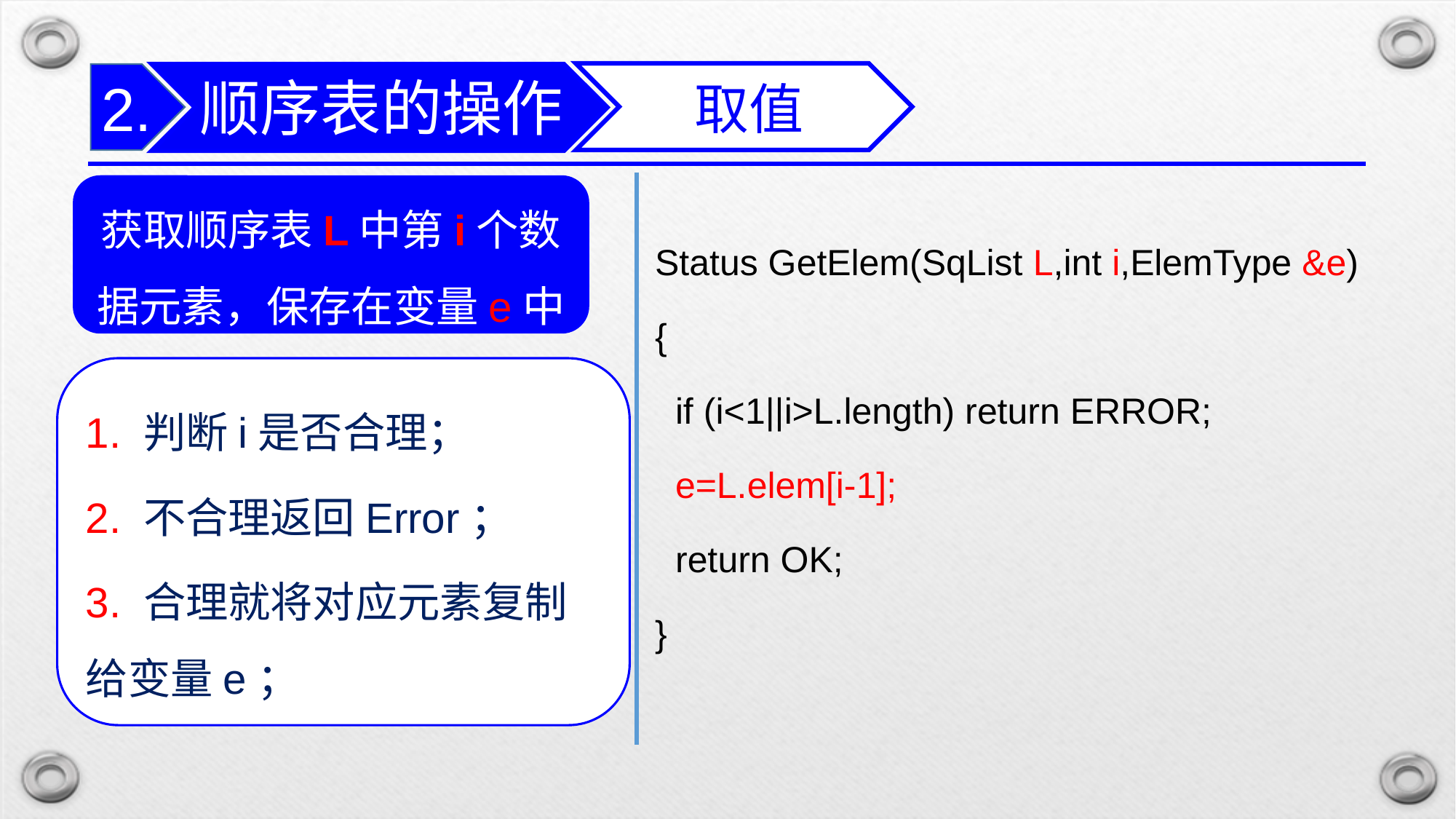

顺序表的操作

取值

2.
获取顺序表L中第i个数据元素，保存在变量e中
Status GetElem(SqList L,int i,ElemType &e)
{
  if (i<1||i>L.length) return ERROR;
  e=L.elem[i-1];
  return OK;
}
1. 判断i是否合理；
2. 不合理返回Error；
3. 合理就将对应元素复制给变量e；